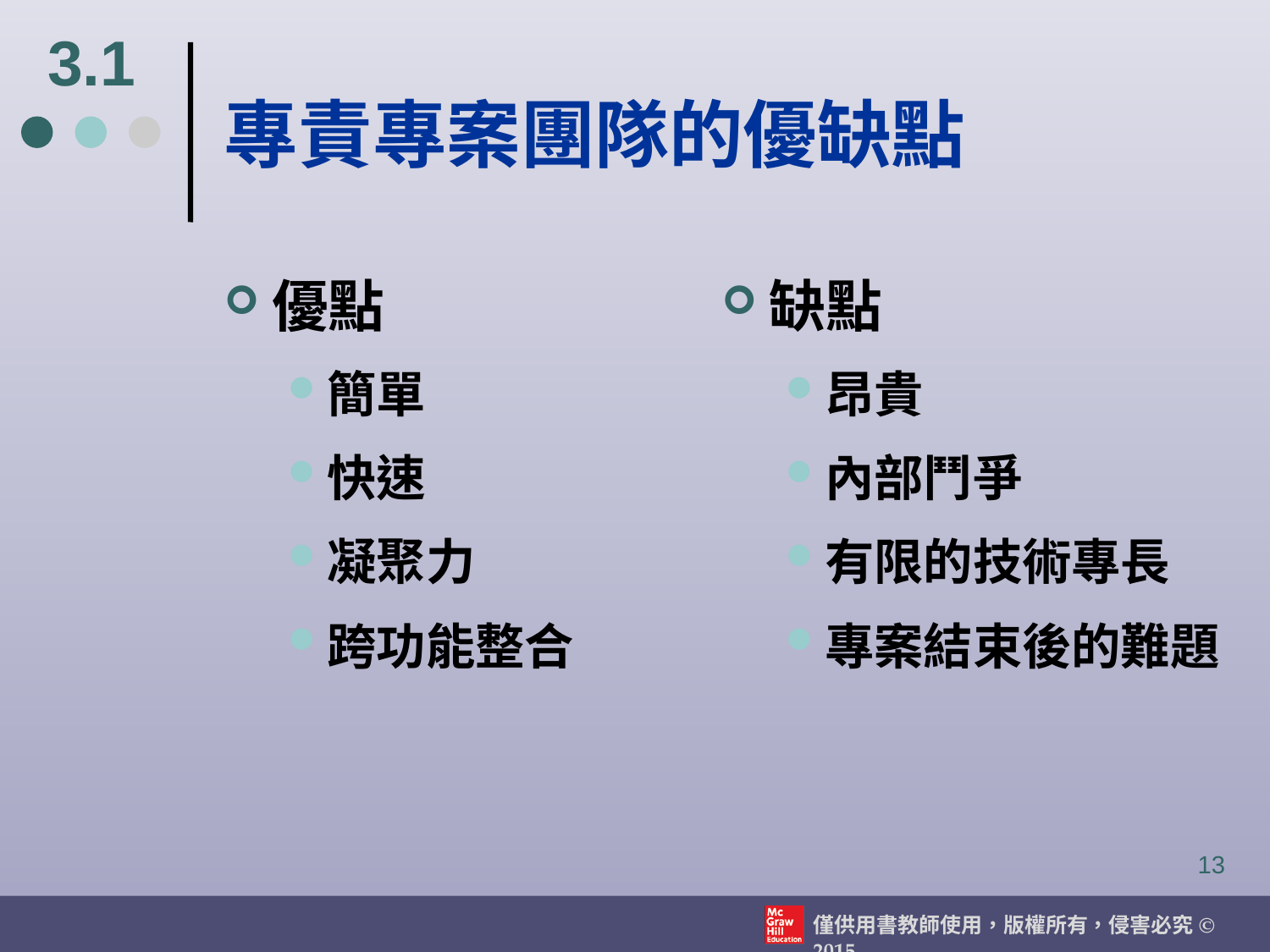

3.1
# 專責專案團隊的優缺點
優點
簡單
快速
凝聚力
跨功能整合
缺點
昂貴
內部鬥爭
有限的技術專長
專案結束後的難題
13